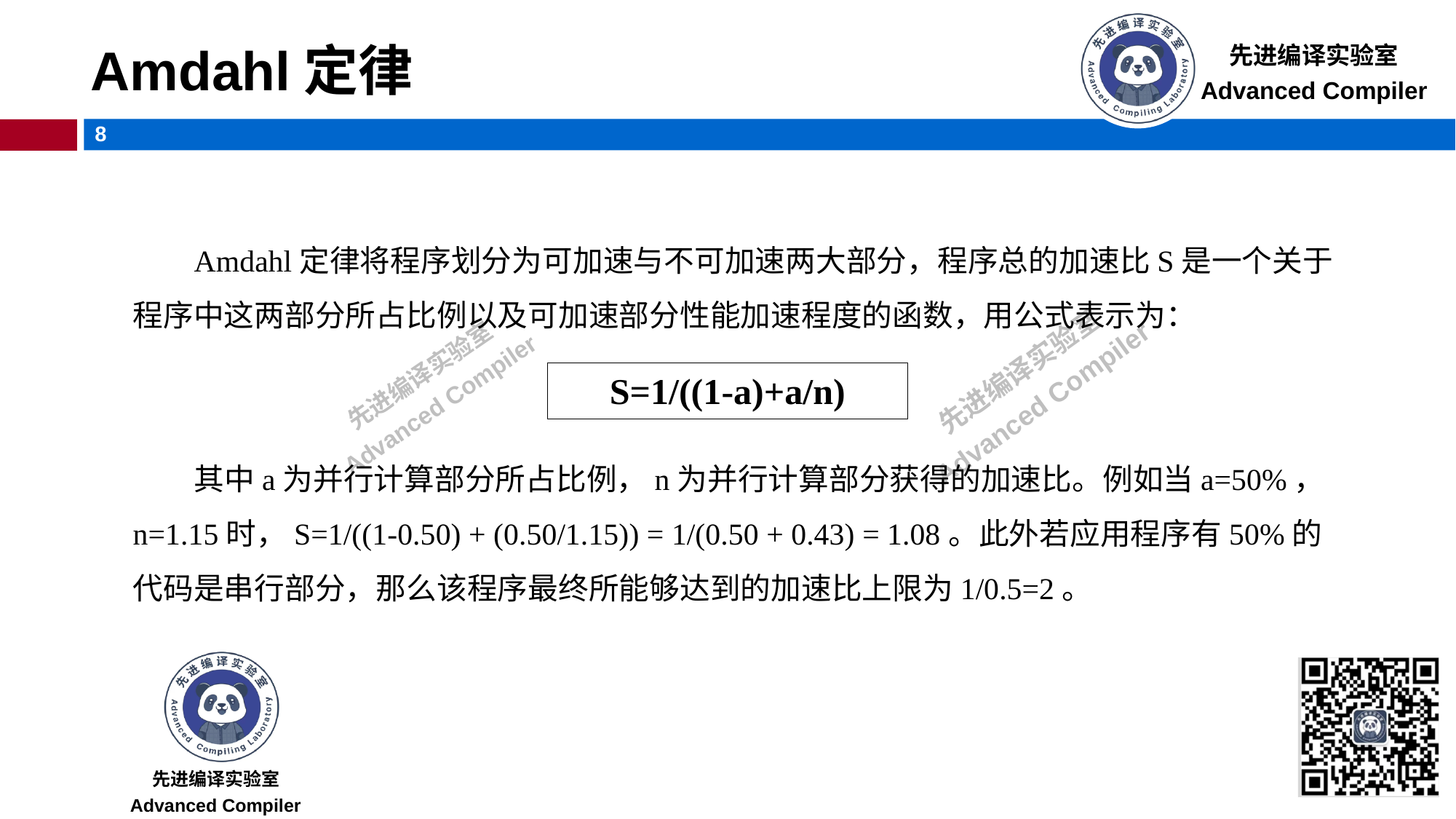

# Amdahl定律
        Amdahl定律将程序划分为可加速与不可加速两大部分，程序总的加速比S是一个关于程序中这两部分所占比例以及可加速部分性能加速程度的函数，用公式表示为：

        其中a为并行计算部分所占比例，n为并行计算部分获得的加速比。例如当a=50%，n=1.15时，S=1/((1-0.50) + (0.50/1.15)) = 1/(0.50 + 0.43) = 1.08。此外若应用程序有50%的代码是串行部分，那么该程序最终所能够达到的加速比上限为1/0.5=2。

S=1/((1-a)+a/n)